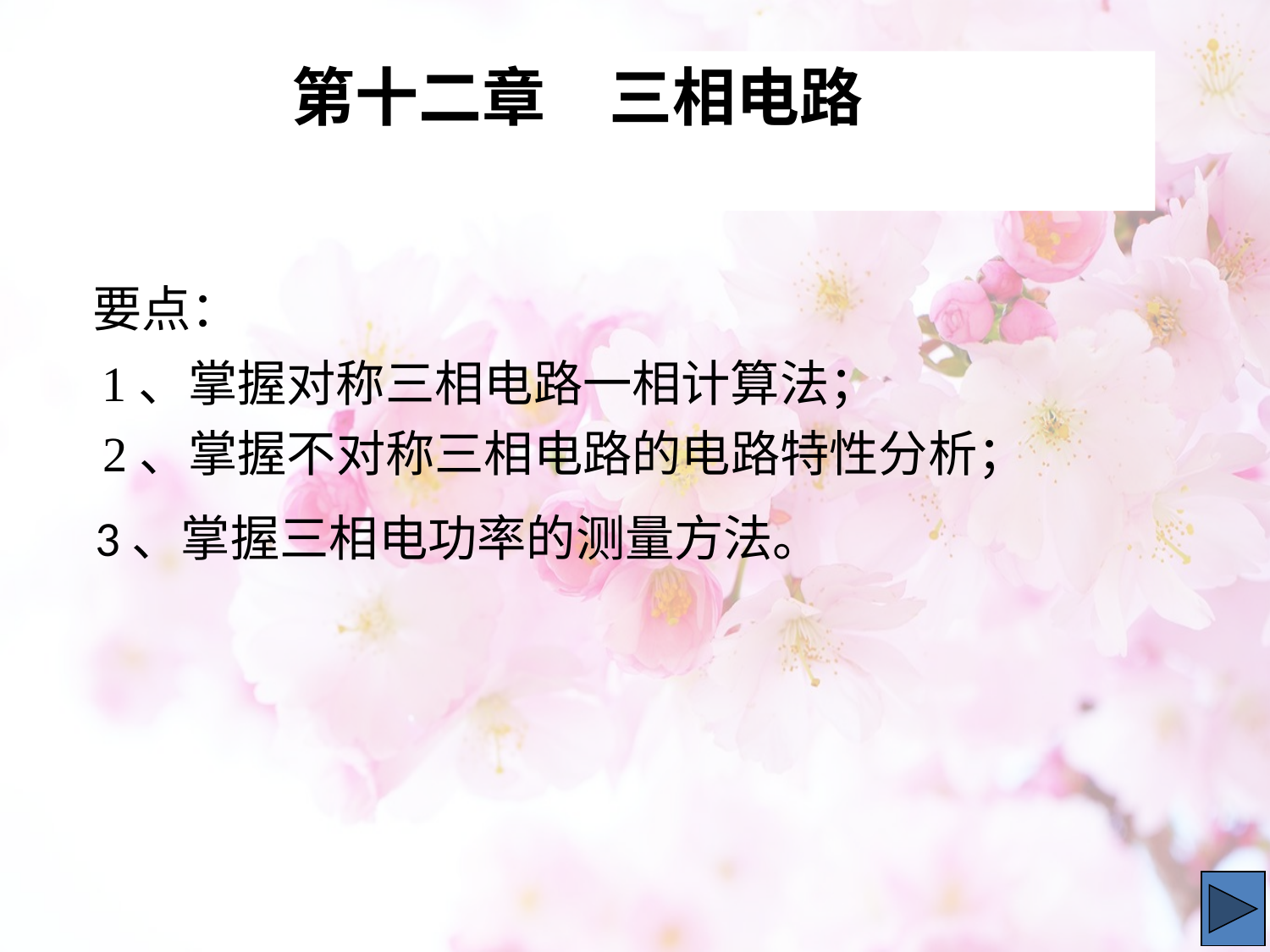

# 第十二章　三相电路
要点：
1、掌握对称三相电路一相计算法；
2、掌握不对称三相电路的电路特性分析；
3、掌握三相电功率的测量方法。